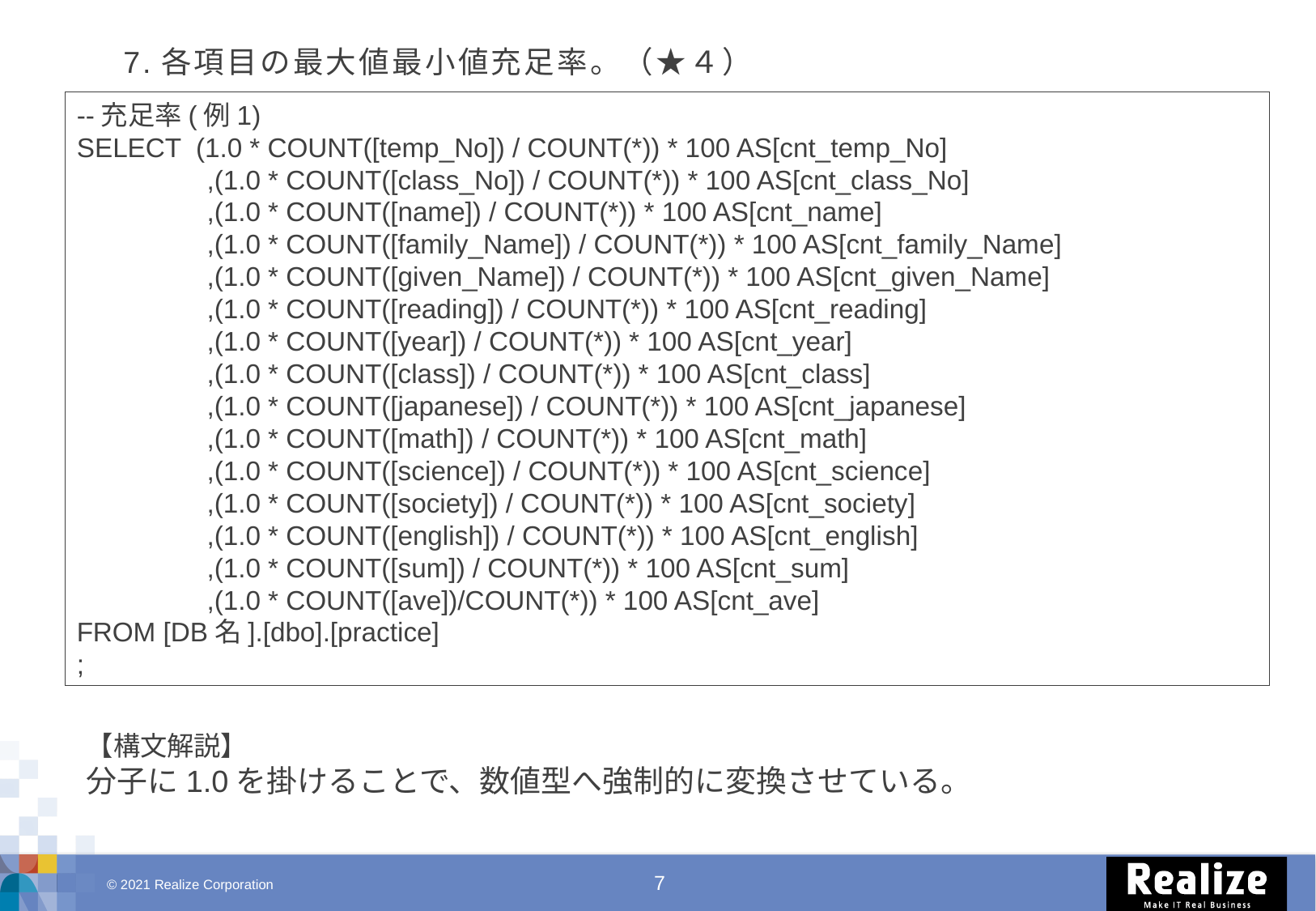

# 7.各項目の最大値最小値充足率。（★４）
--充足率(例1)
SELECT  (1.0 * COUNT([temp_No]) / COUNT(*)) * 100 AS[cnt_temp_No]
      　　　,(1.0 * COUNT([class_No]) / COUNT(*)) * 100 AS[cnt_class_No]
      　　　,(1.0 * COUNT([name]) / COUNT(*)) * 100 AS[cnt_name]
      　　　,(1.0 * COUNT([family_Name]) / COUNT(*)) * 100 AS[cnt_family_Name]
      　　　,(1.0 * COUNT([given_Name]) / COUNT(*)) * 100 AS[cnt_given_Name]
      　　　,(1.0 * COUNT([reading]) / COUNT(*)) * 100 AS[cnt_reading]
      　　　,(1.0 * COUNT([year]) / COUNT(*)) * 100 AS[cnt_year]
      　　　,(1.0 * COUNT([class]) / COUNT(*)) * 100 AS[cnt_class]
      　　　,(1.0 * COUNT([japanese]) / COUNT(*)) * 100 AS[cnt_japanese]
      　　　,(1.0 * COUNT([math]) / COUNT(*)) * 100 AS[cnt_math]
      　　　,(1.0 * COUNT([science]) / COUNT(*)) * 100 AS[cnt_science]
      　　　,(1.0 * COUNT([society]) / COUNT(*)) * 100 AS[cnt_society]
      　　　,(1.0 * COUNT([english]) / COUNT(*)) * 100 AS[cnt_english]
      　　　,(1.0 * COUNT([sum]) / COUNT(*)) * 100 AS[cnt_sum]
      　　　,(1.0 * COUNT([ave])/COUNT(*)) * 100 AS[cnt_ave]
FROM [DB名].[dbo].[practice]
;
【構文解説】
分子に1.0を掛けることで、数値型へ強制的に変換させている。